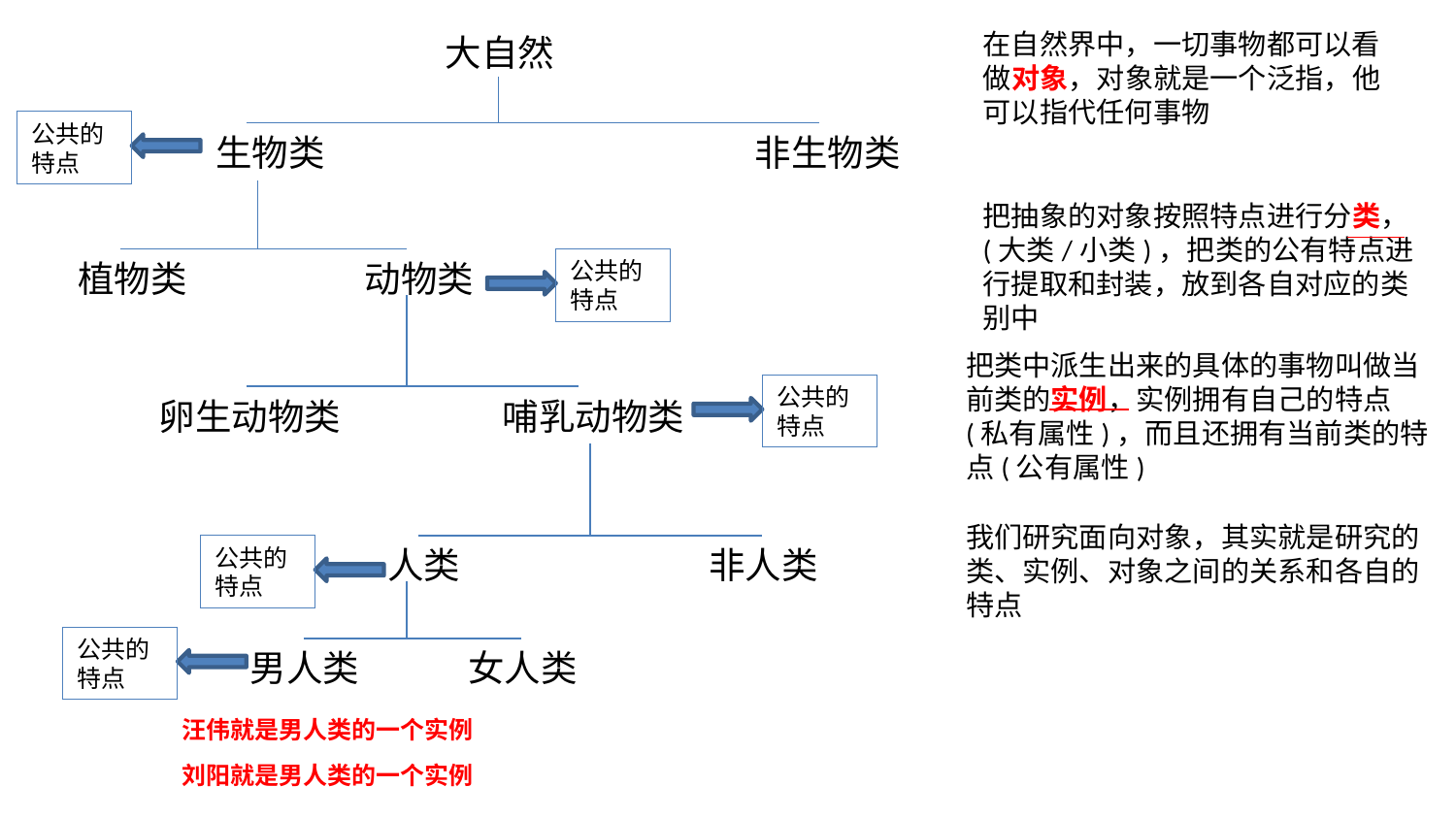

在自然界中，一切事物都可以看做对象，对象就是一个泛指，他可以指代任何事物
大自然
公共的特点
生物类
非生物类

把抽象的对象按照特点进行分类，(大类/小类)，把类的公有特点进行提取和封装，放到各自对应的类别中
植物类
动物类
公共的特点

把类中派生出来的具体的事物叫做当前类的实例，实例拥有自己的特点(私有属性)，而且还拥有当前类的特点(公有属性)
公共的特点
卵生动物类
哺乳动物类

我们研究面向对象，其实就是研究的类、实例、对象之间的关系和各自的特点
公共的特点
人类
非人类

公共的特点
男人类
女人类

汪伟就是男人类的一个实例
刘阳就是男人类的一个实例